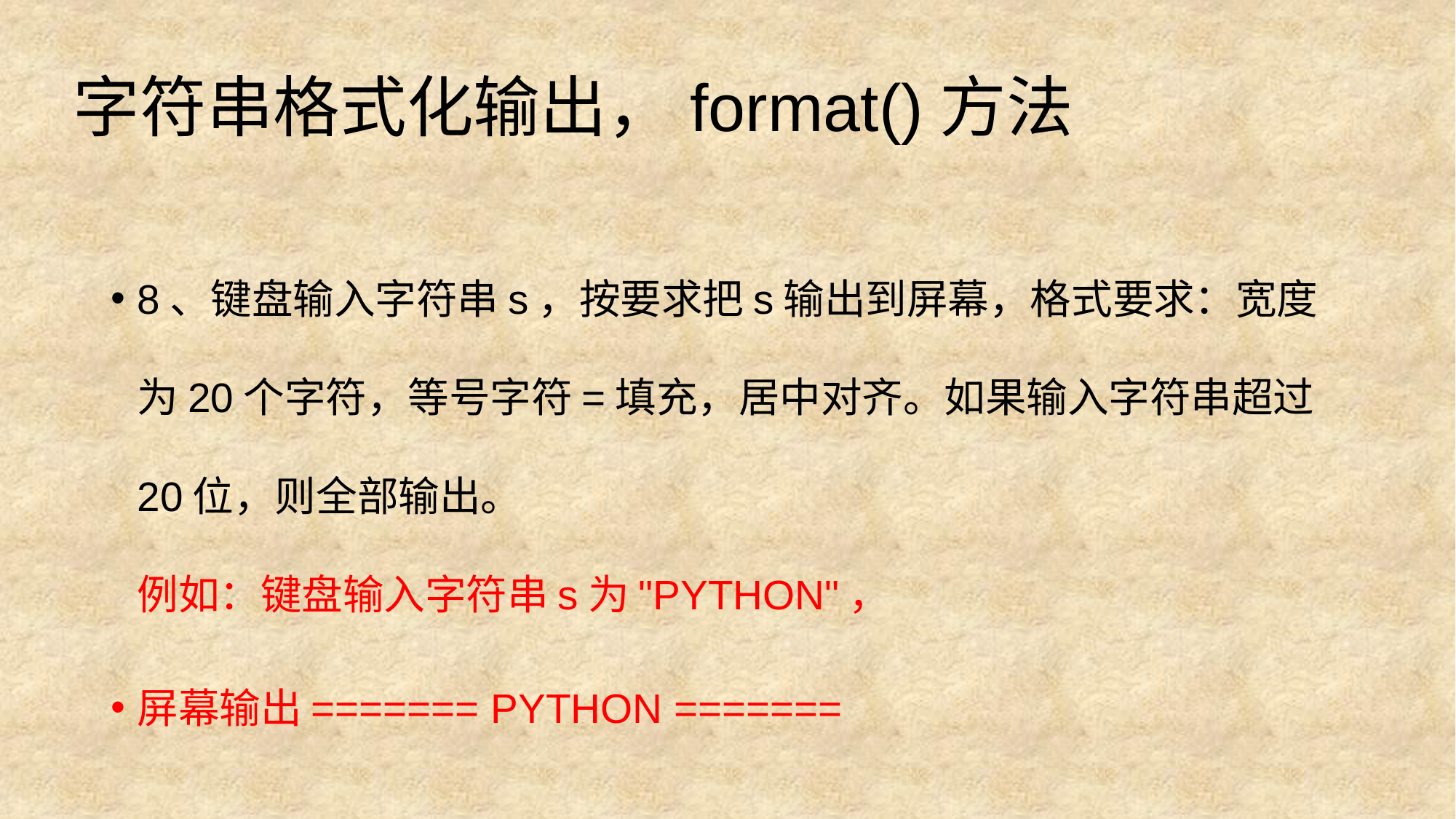

# 字符串格式化输出，format()方法
8、键盘输入字符串s，按要求把s输出到屏幕，格式要求：宽度为20个字符，等号字符=填充，居中对齐。如果输入字符串超过20位，则全部输出。
例如：键盘输入字符串s为"PYTHON"，
屏幕输出======= PYTHON =======